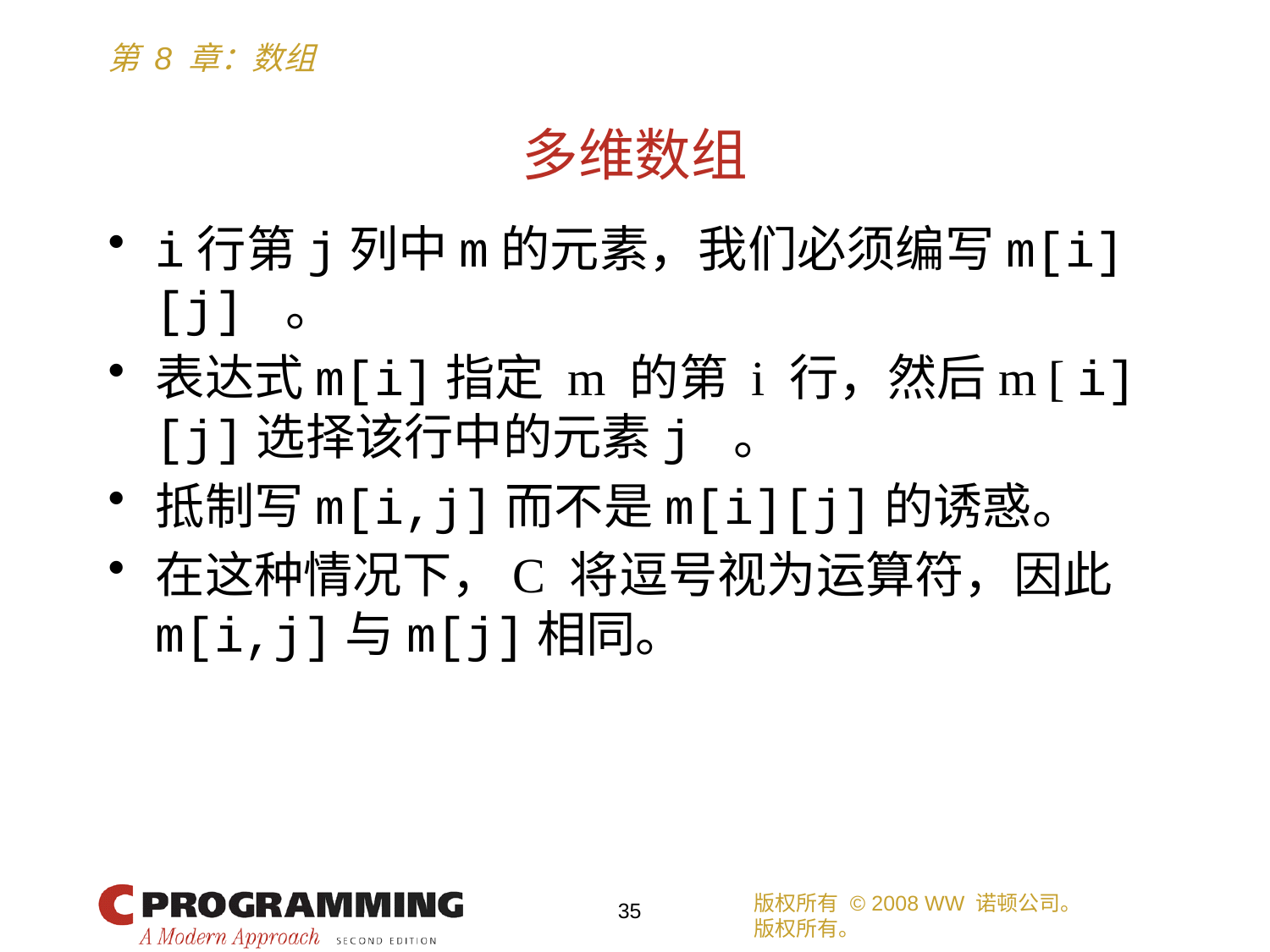

# 多维数组
i行第j列中m的元素，我们必须编写m[i][j] 。
表达式m[i]指定 m 的第 i 行，然后m [ i][j]选择该行中的元素j 。
抵制写m[i,j]而不是m[i][j]的诱惑。
在这种情况下，C 将逗号视为运算符，因此m[i,j]与m[j]相同。
版权所有 © 2008 WW 诺顿公司。
版权所有。
35